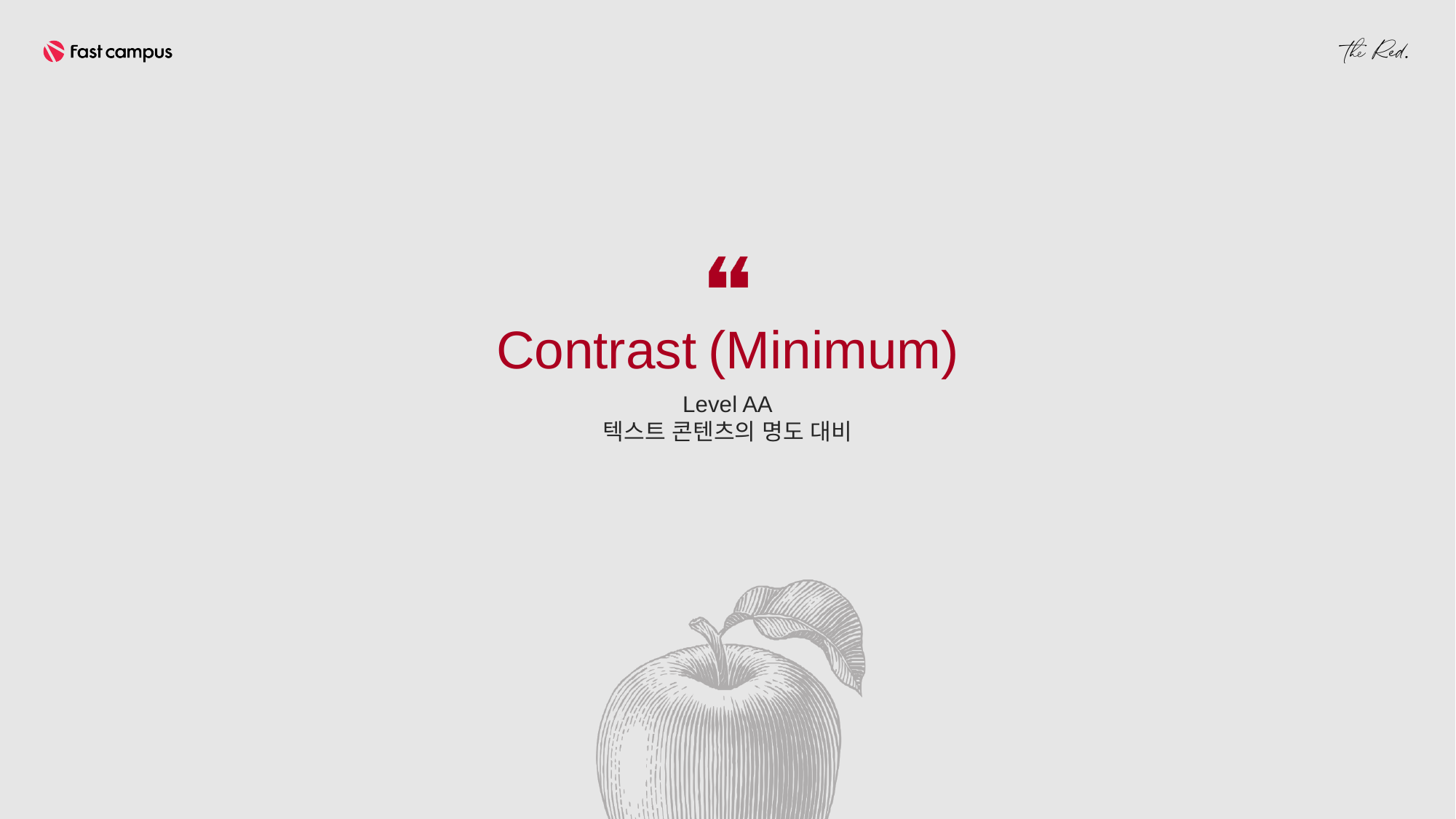

Contrast (Minimum)
Level AA
텍스트 콘텐츠의 명도 대비